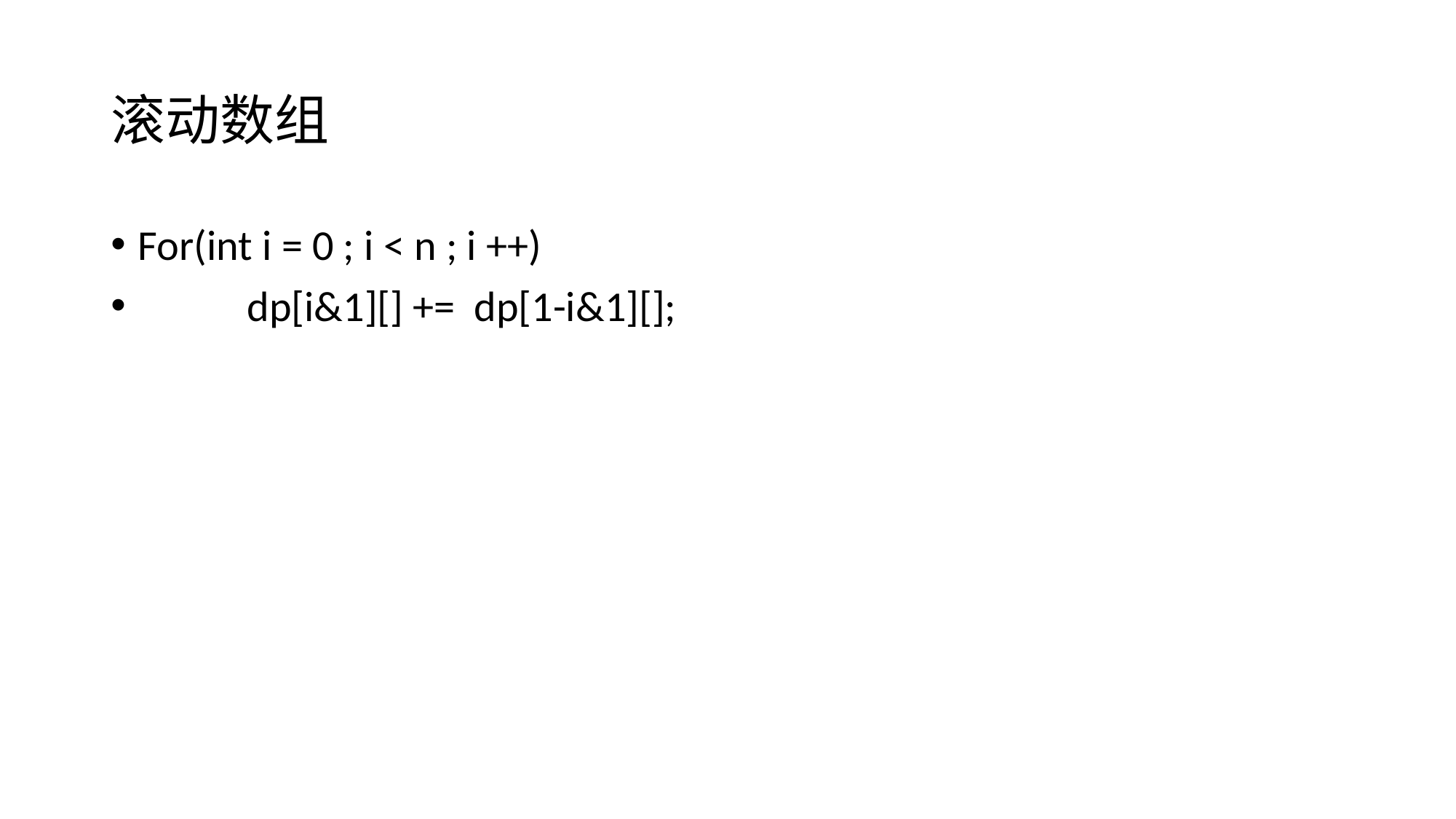

# 滚动数组
For(int i = 0 ; i < n ; i ++)
 	dp[i&1][] +=  dp[1-i&1][];